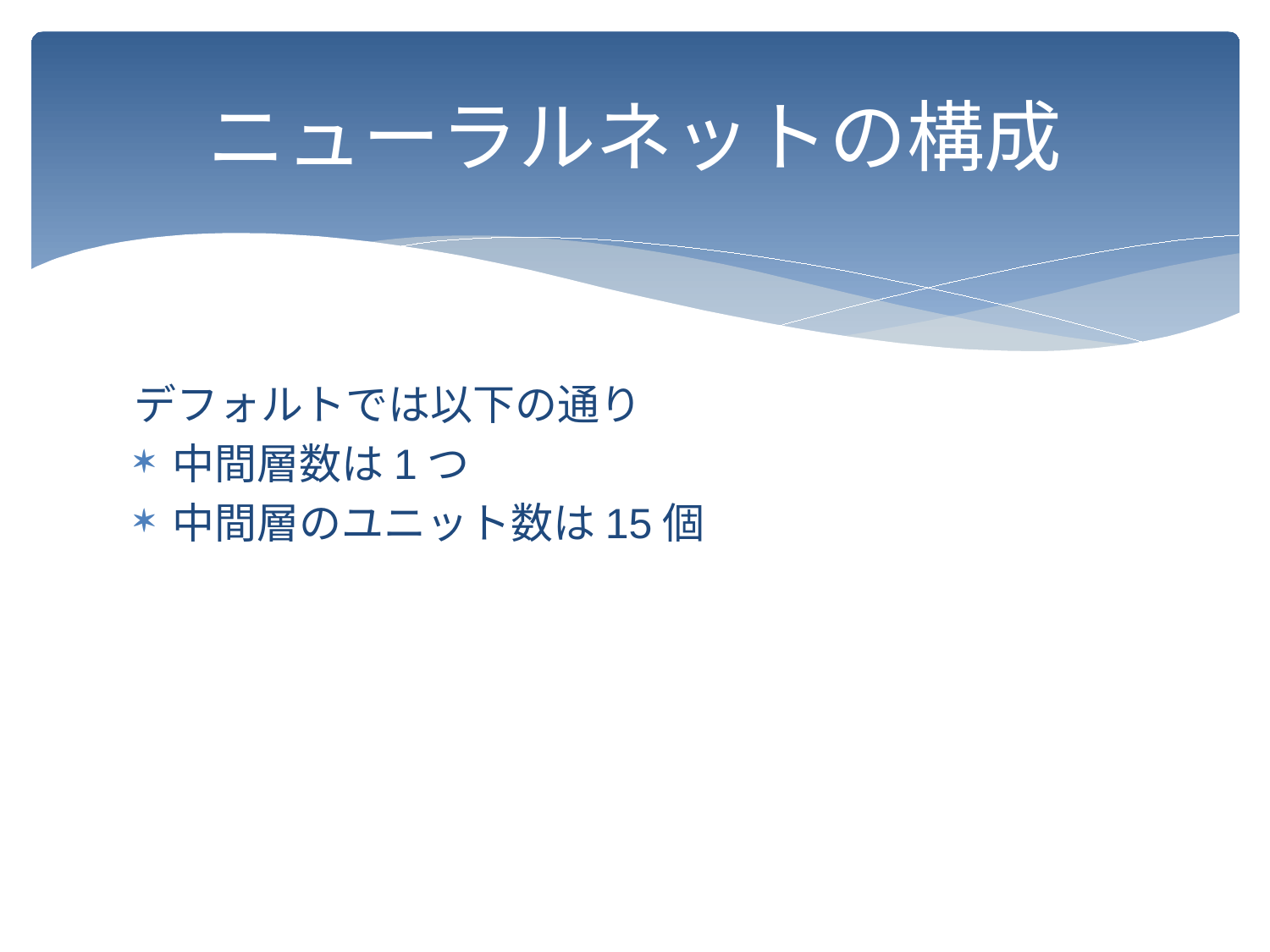

# ニューラルネットの構成
デフォルトでは以下の通り
中間層数は1つ
中間層のユニット数は15個